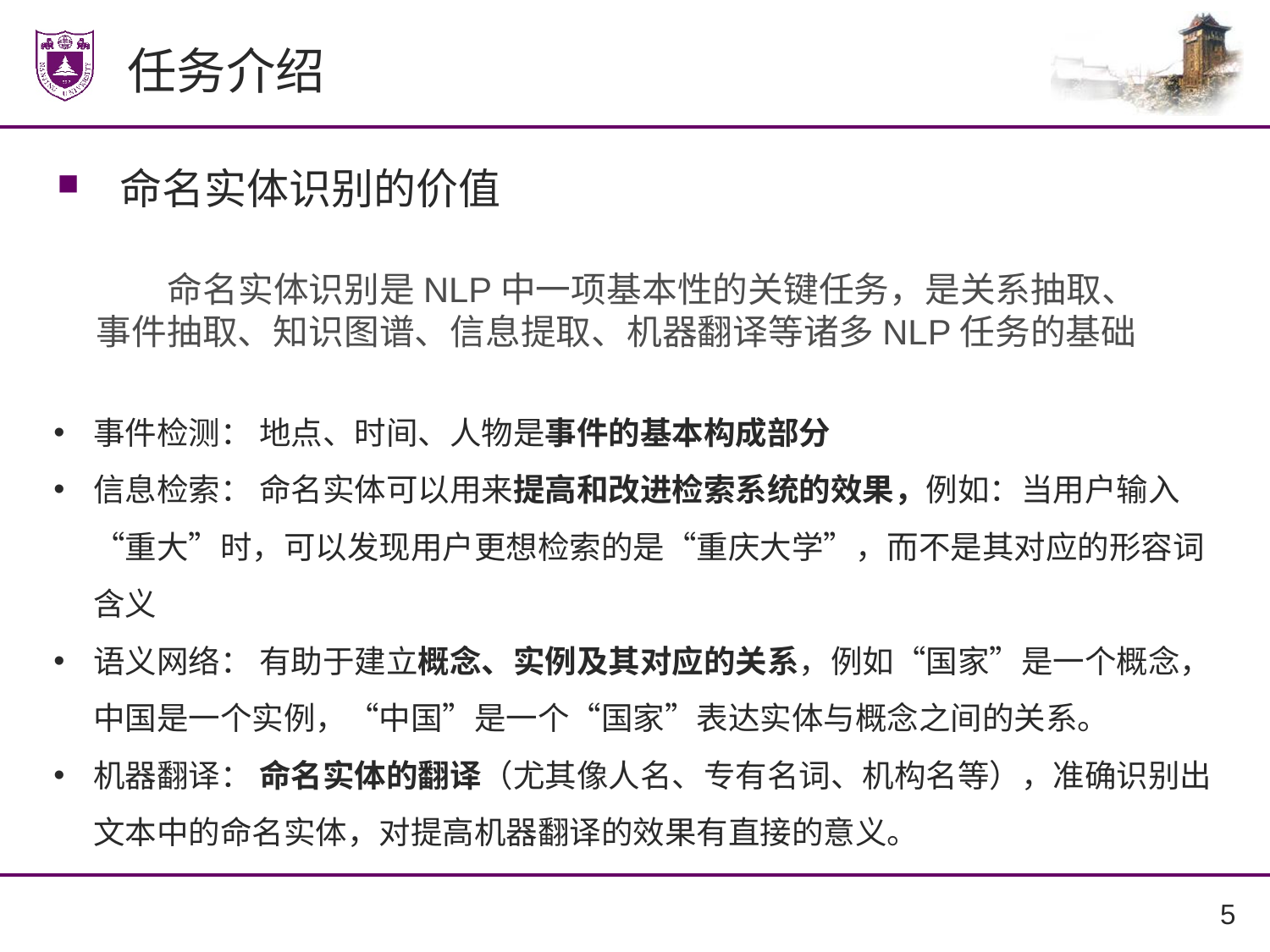

任务介绍
命名实体识别的价值

        命名实体识别是NLP中一项基本性的关键任务，是关系抽取、事件抽取、知识图谱、信息提取、机器翻译等诸多NLP任务的基础
事件检测： 地点、时间、人物是事件的基本构成部分
信息检索： 命名实体可以用来提高和改进检索系统的效果，例如：当用户输入“重大”时，可以发现用户更想检索的是“重庆大学”，而不是其对应的形容词含义
语义网络： 有助于建立概念、实例及其对应的关系，例如“国家”是一个概念，中国是一个实例，“中国”是一个“国家”表达实体与概念之间的关系。
机器翻译： 命名实体的翻译（尤其像人名、专有名词、机构名等），准确识别出文本中的命名实体，对提高机器翻译的效果有直接的意义。